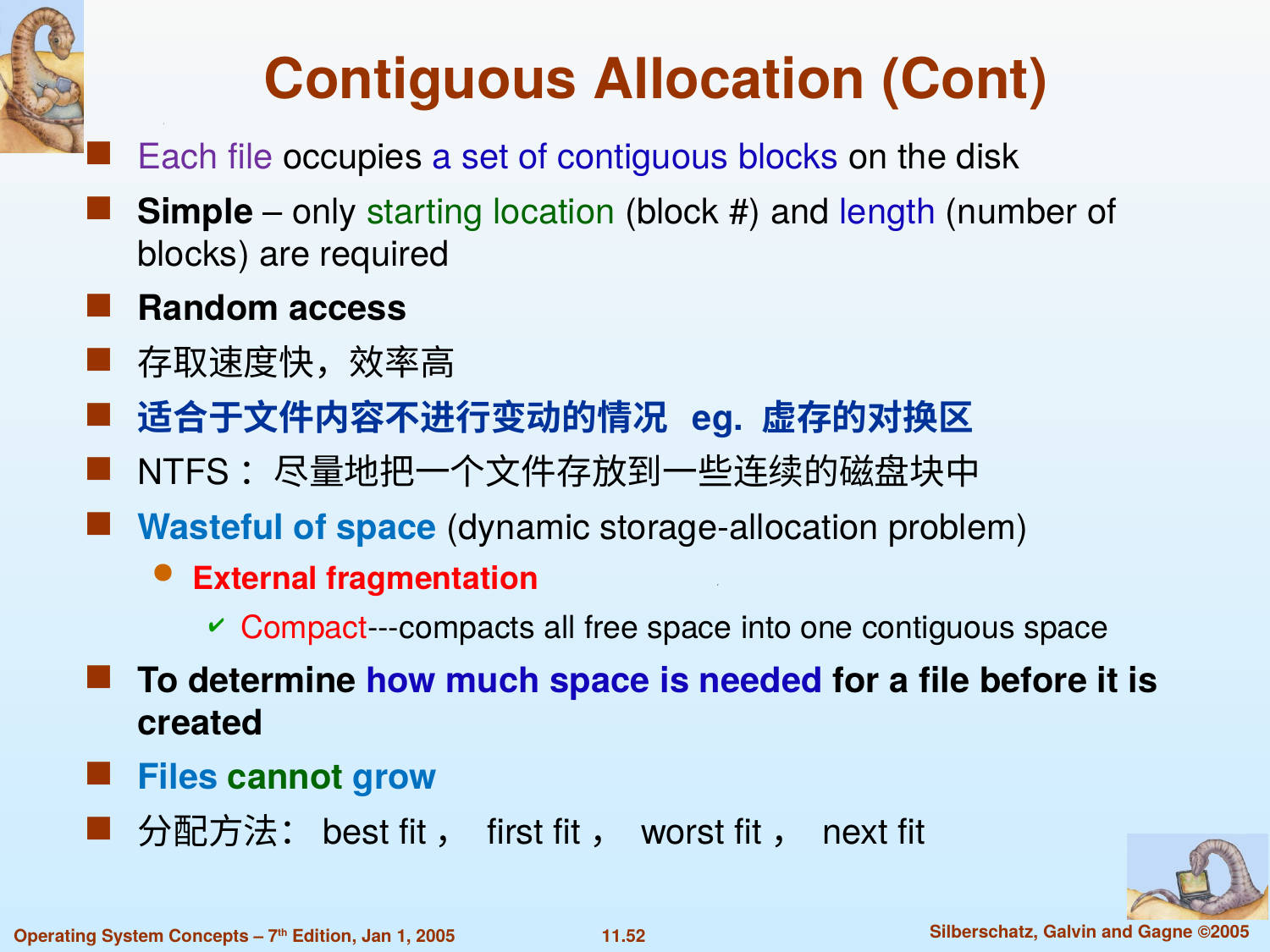

Contiguous Allocation (Cont)
Each file occupies a set of contiguous blocks on the disk
Simple – only starting location (block #) and length (number of blocks) are required
Random access
存取速度快，效率高
适合于文件内容不进行变动的情况  eg. 虚存的对换区
NTFS：尽量地把一个文件存放到一些连续的磁盘块中
Wasteful of space (dynamic storage-allocation problem)
External fragmentation
Compact---compacts all free space into one contiguous space
To determine how much space is needed for a file before it is created
Files cannot grow
分配方法：best fit， first fit， worst fit， next fit